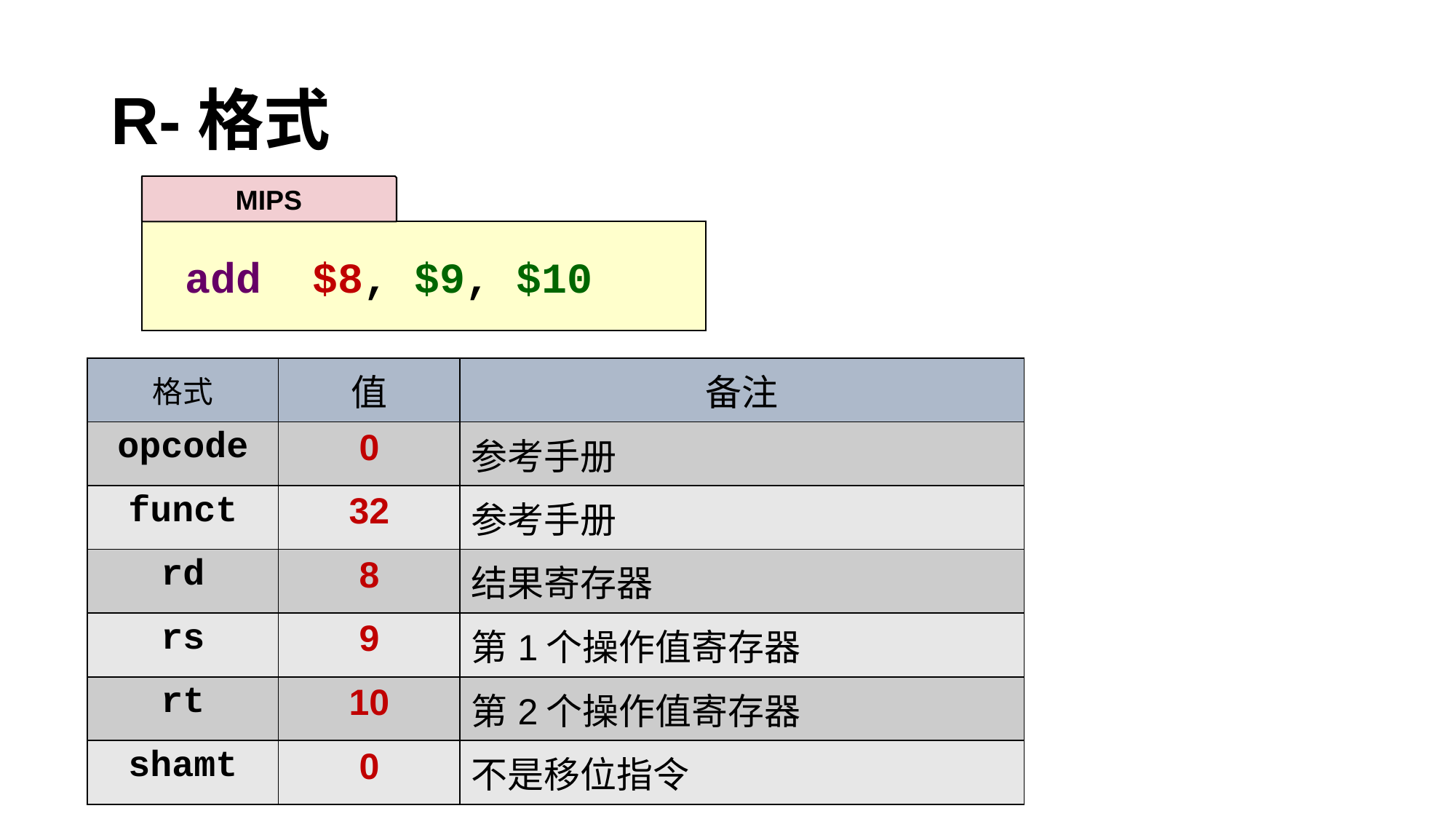

# R-格式
MIPS
  add  $8, $9, $10
| 格式 | 值 | 备注 |
| --- | --- | --- |
| opcode | 0 | 参考手册 |
| funct | 32 | 参考手册 |
| rd | 8 | 结果寄存器 |
| rs | 9 | 第1个操作值寄存器 |
| rt | 10 | 第2个操作值寄存器 |
| shamt | 0 | 不是移位指令 |